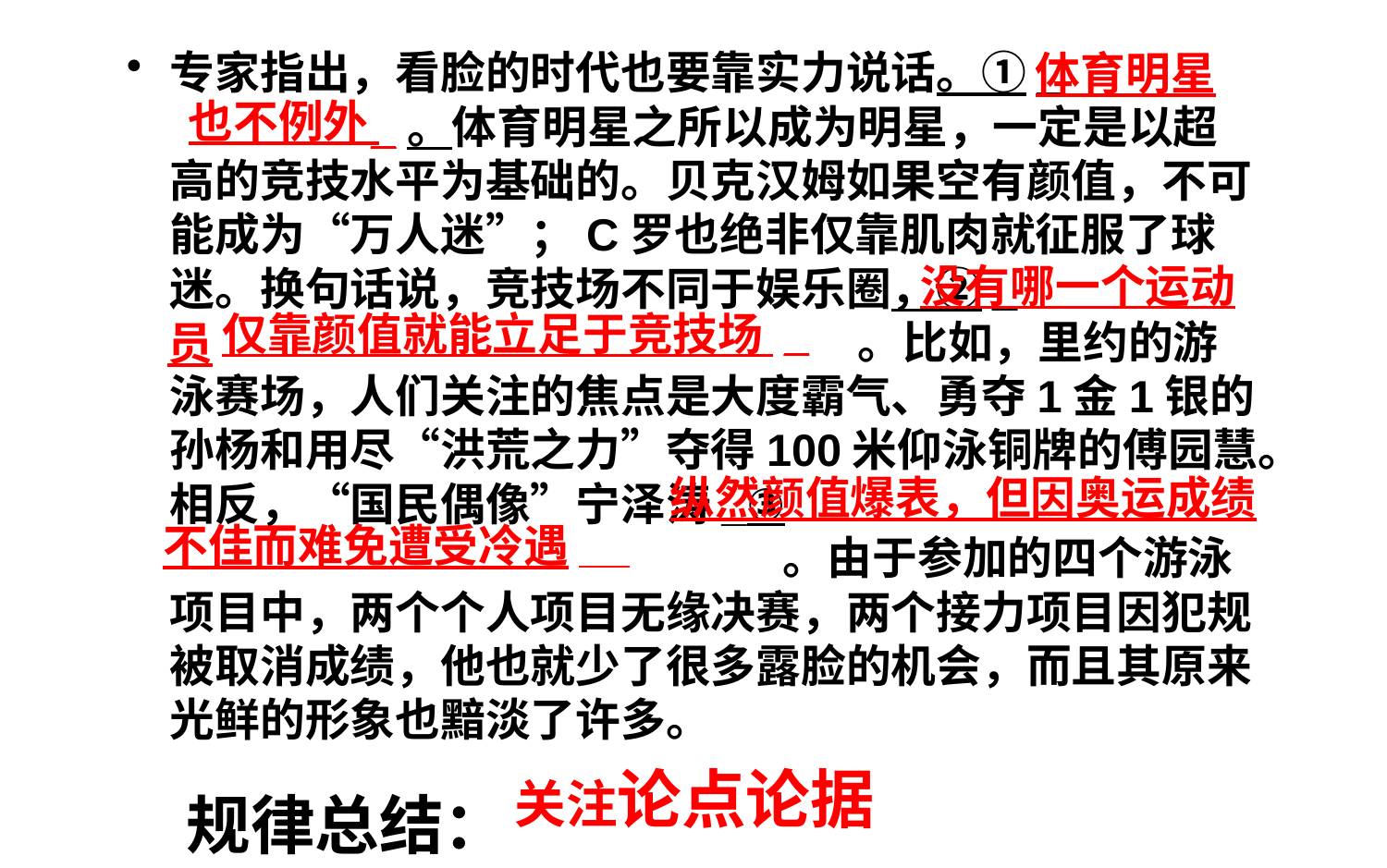

专家指出，看脸的时代也要靠实力说话。①_体育明星也不例外 _。体育明星之所以成为明星，一定是以超高的竞技水平为基础的。贝克汉姆如果空有颜值，不可能成为“万人迷”；C罗也绝非仅靠肌肉就征服了球迷。换句话说，竞技场不同于娱乐圈，②_没有哪一个运员仅靠颜值就能立足于竞技场 _。比如，里约的游泳赛场，人们关注的焦点是大度霸气、勇夺1金1银的孙杨和用尽“洪荒之力”夺得100米仰泳铜牌的傅园慧。相反，“国民偶像”宁泽涛_③纵然颜值爆表，但因奥运成绩不佳而难免遭受冷遇__。由于参加的四个游泳项目中，两个个人项目无缘决赛，两个接力项目因犯规被取消成绩，他也就少了很多露脸的机会，而且其原来光鲜的形象也黯淡了许多。
体育明星
也不例外
没有哪一个运动
仅靠颜值就能立足于竞技场 _
员
纵然颜值爆表，但因奥运成绩
不佳而难免遭受冷遇__
关注论点论据
规律总结：